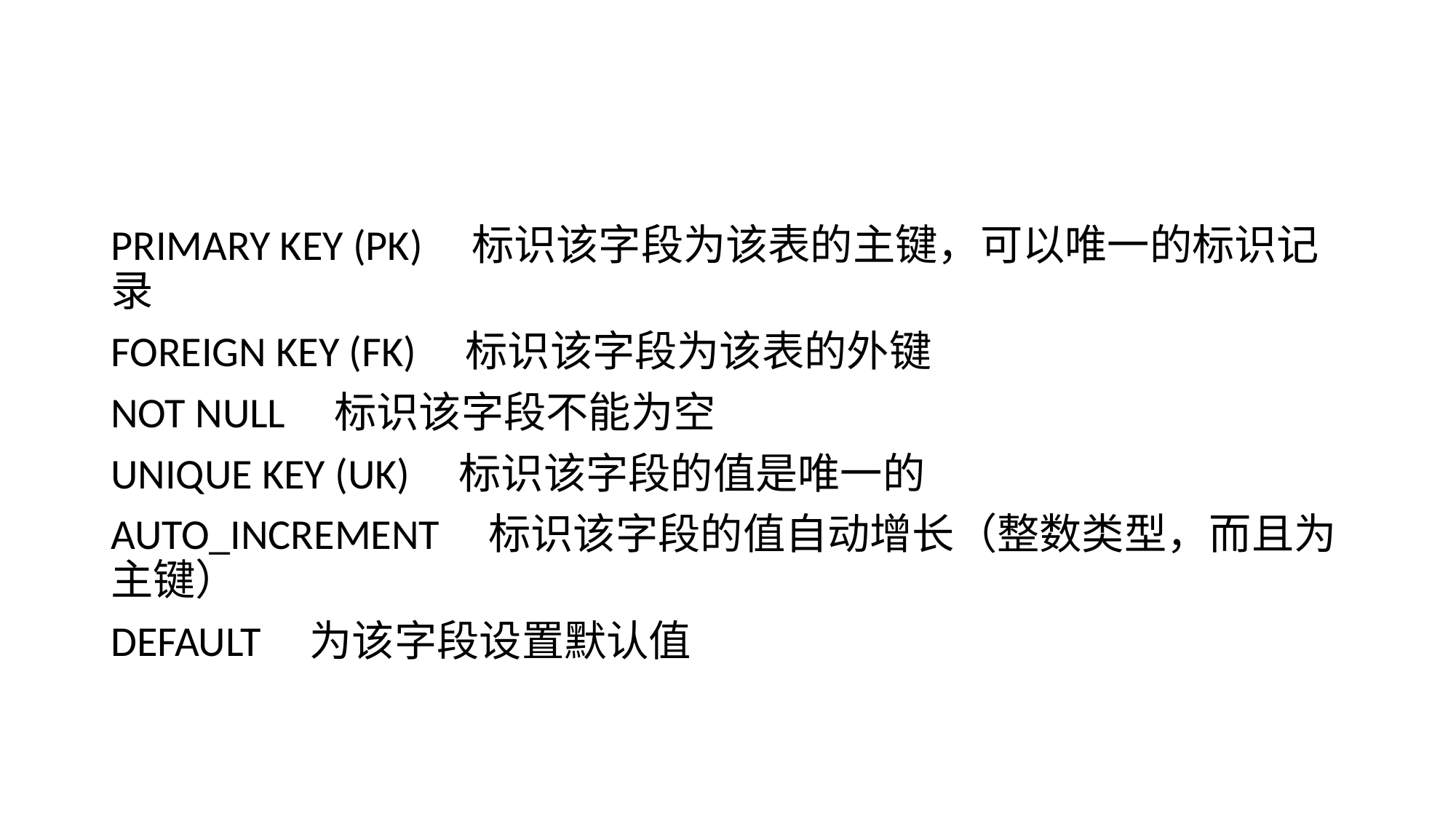

#
PRIMARY KEY (PK)    标识该字段为该表的主键，可以唯一的标识记录
FOREIGN KEY (FK)    标识该字段为该表的外键
NOT NULL    标识该字段不能为空
UNIQUE KEY (UK)    标识该字段的值是唯一的
AUTO_INCREMENT    标识该字段的值自动增长（整数类型，而且为主键）
DEFAULT    为该字段设置默认值